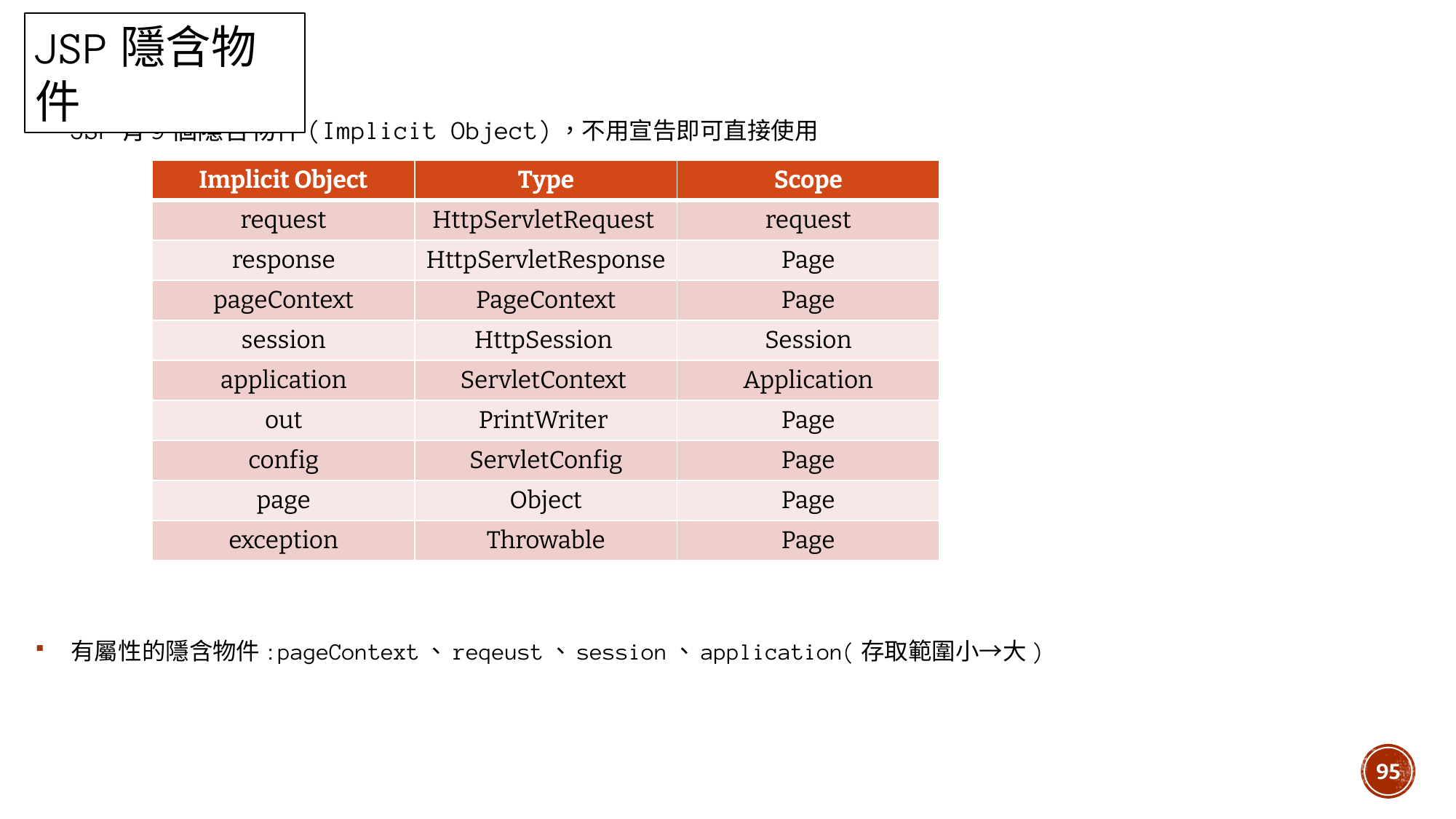

JSP隱含物件
JSP有9個隱含物件(Implicit Object)，不用宣告即可直接使用

有屬性的隱含物件:pageContext、reqeust、session、application(存取範圍小→大)

| Implicit Object | Type | Scope |
| --- | --- | --- |
| request | HttpServletRequest | request |
| response | HttpServletResponse | Page |
| pageContext | PageContext | Page |
| session | HttpSession | Session |
| application | ServletContext | Application |
| out | PrintWriter | Page |
| config | ServletConfig | Page |
| page | Object | Page |
| exception | Throwable | Page |
95